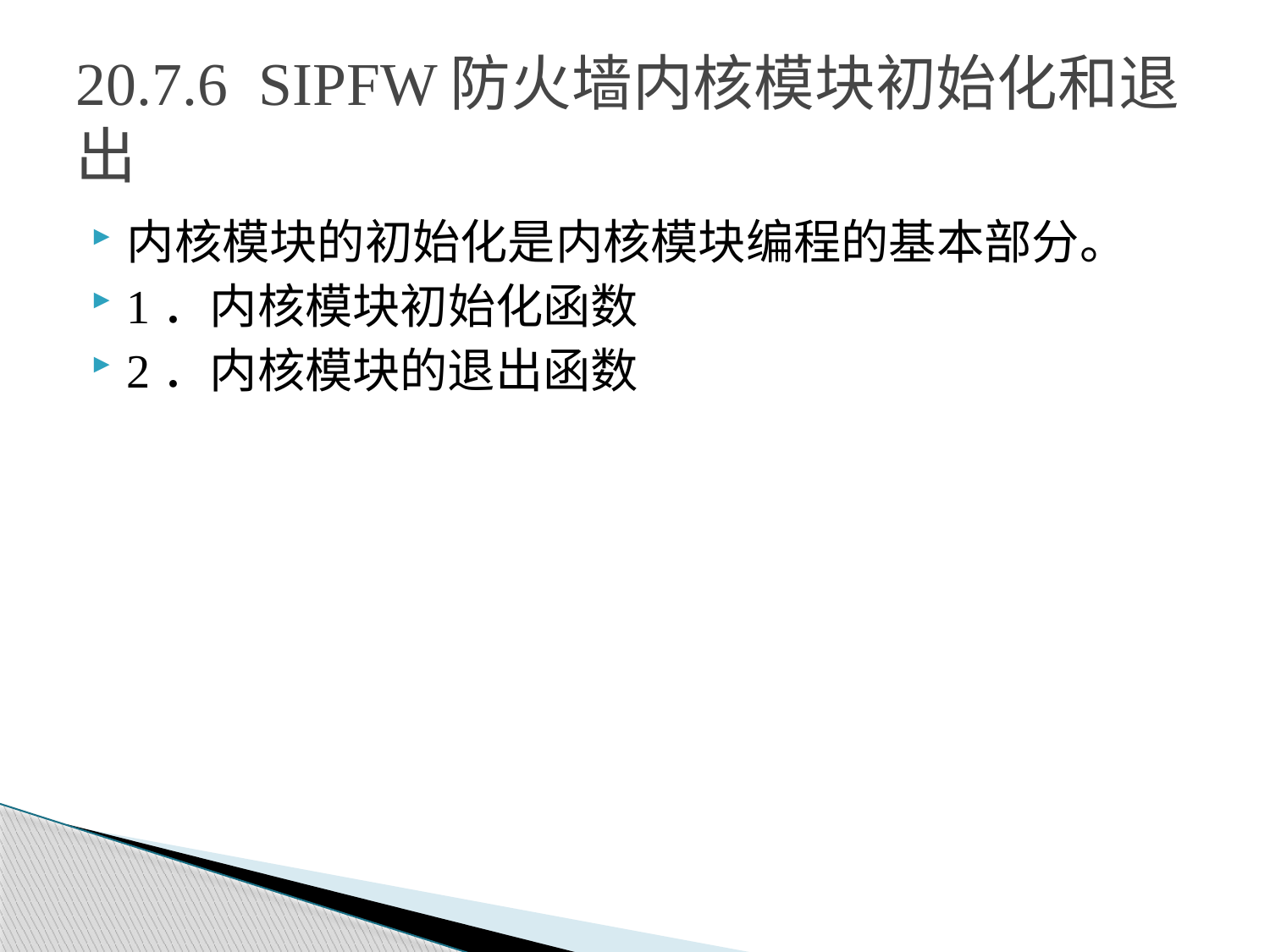

# 20.7.6  SIPFW防火墙内核模块初始化和退出
内核模块的初始化是内核模块编程的基本部分。
1．内核模块初始化函数
2．内核模块的退出函数